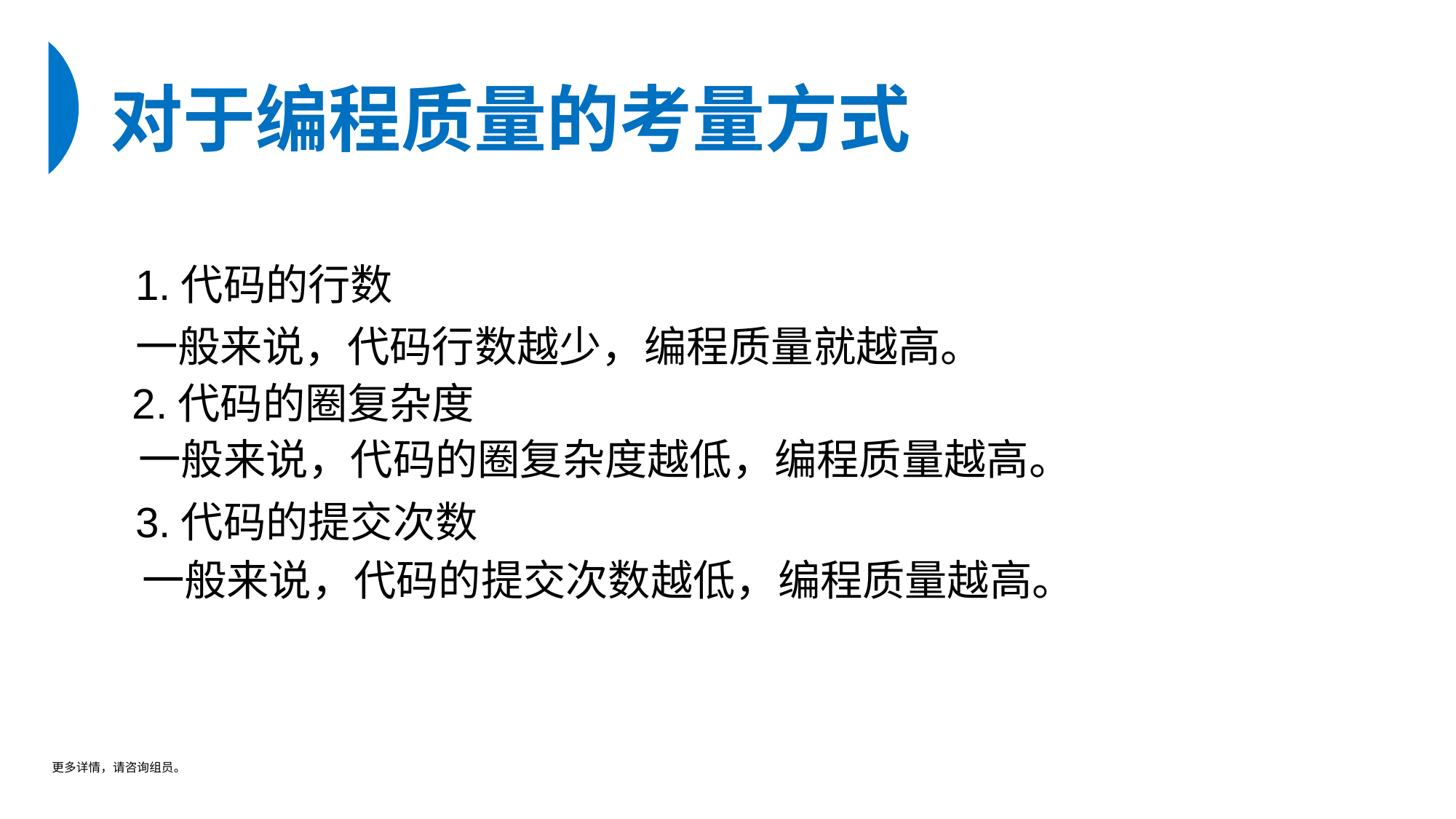

# 对于编程质量的考量方式
1.代码的行数
一般来说，代码行数越少，编程质量就越高。
2.代码的圈复杂度
一般来说，代码的圈复杂度越低，编程质量越高。
3.代码的提交次数
一般来说，代码的提交次数越低，编程质量越高。
更多详情，请咨询组员。